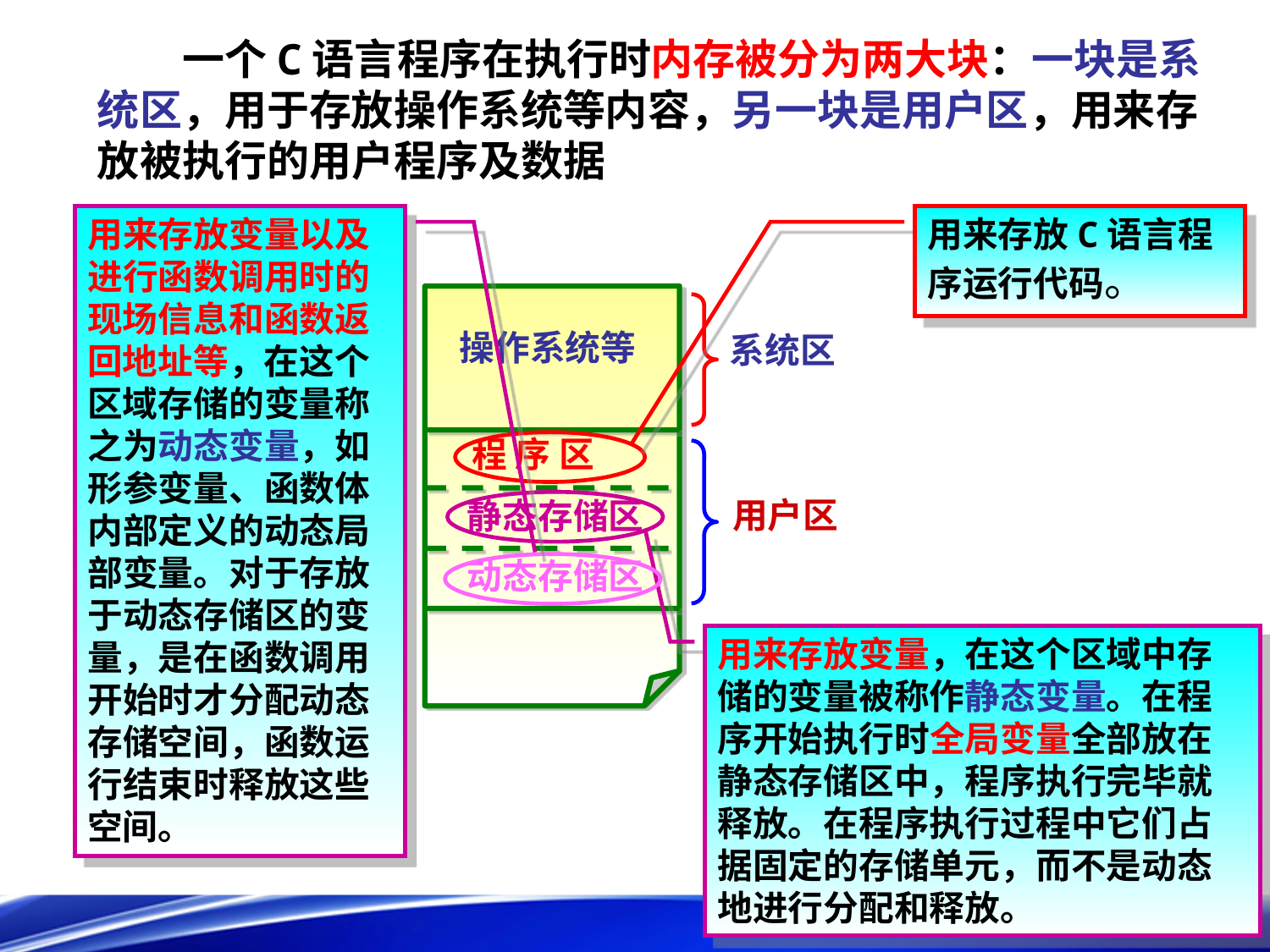

一个C语言程序在执行时内存被分为两大块：一块是系统区，用于存放操作系统等内容，另一块是用户区，用来存放被执行的用户程序及数据
用来存放变量以及进行函数调用时的现场信息和函数返回地址等，在这个区域存储的变量称之为动态变量，如形参变量、函数体内部定义的动态局部变量。对于存放于动态存储区的变量，是在函数调用开始时才分配动态存储空间，函数运行结束时释放这些空间。

用来存放C语言程序运行代码。

操作系统等
系统区
程 序 区

用户区
静态存储区
动态存储区

用来存放变量，在这个区域中存储的变量被称作静态变量。在程序开始执行时全局变量全部放在静态存储区中，程序执行完毕就释放。在程序执行过程中它们占据固定的存储单元，而不是动态地进行分配和释放。